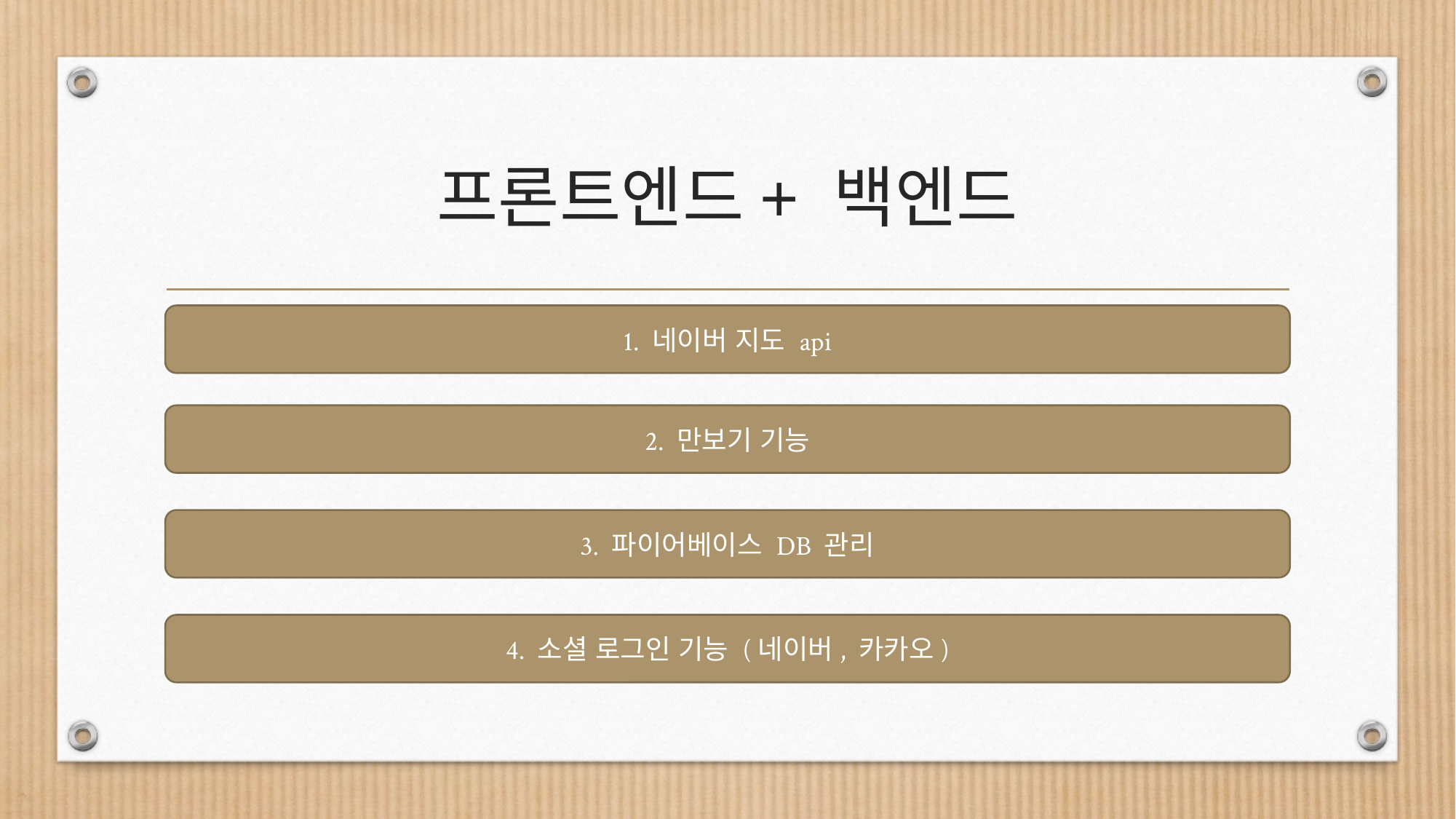

# 프론트엔드+ 백엔드
1. 네이버 지도 api
2. 만보기 기능
3. 파이어베이스 DB 관리
4. 소셜 로그인 기능 (네이버, 카카오)